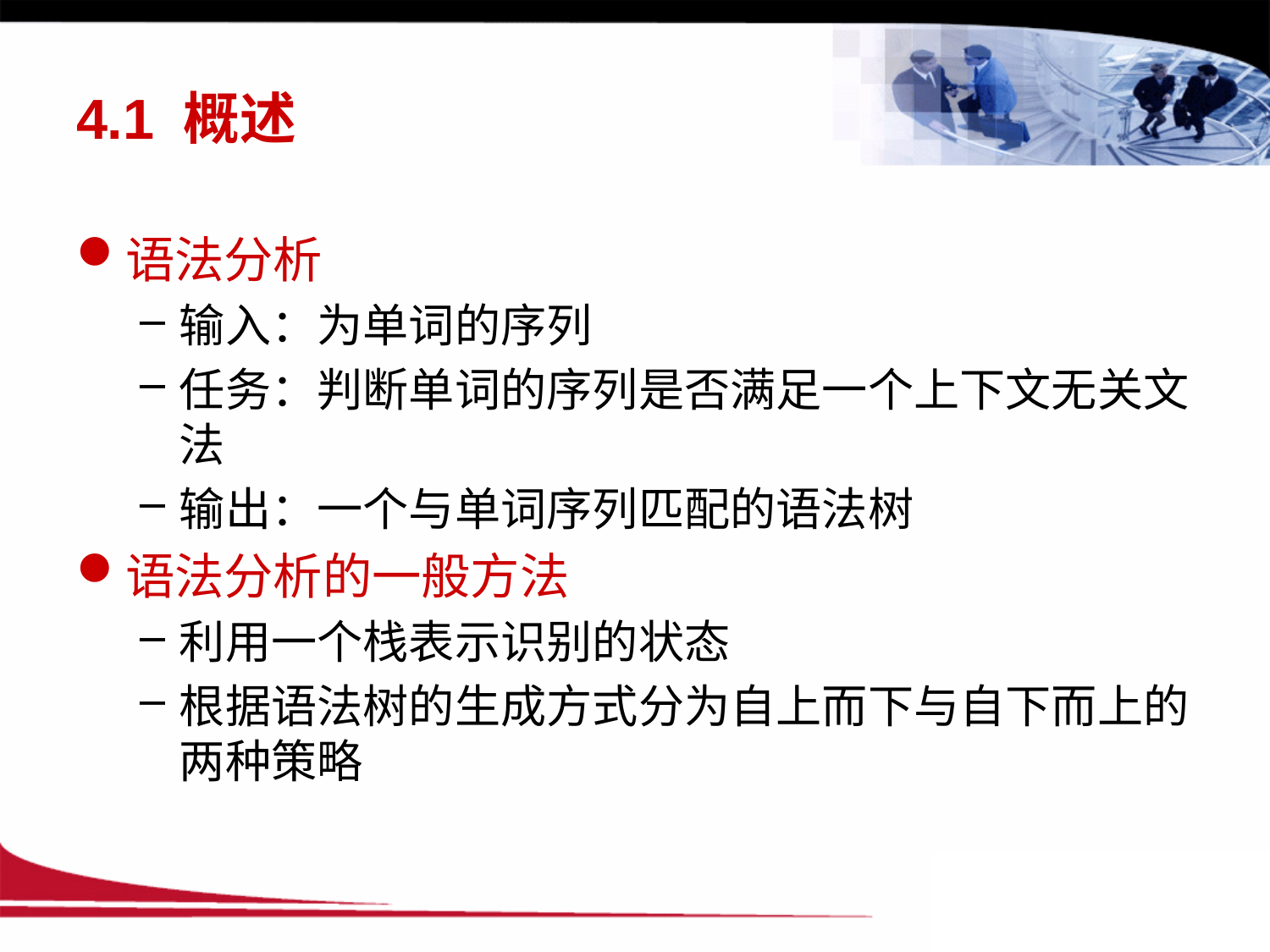

# 4.1 概述
语法分析
输入：为单词的序列
任务：判断单词的序列是否满足一个上下文无关文法
输出：一个与单词序列匹配的语法树
语法分析的一般方法
利用一个栈表示识别的状态
根据语法树的生成方式分为自上而下与自下而上的两种策略